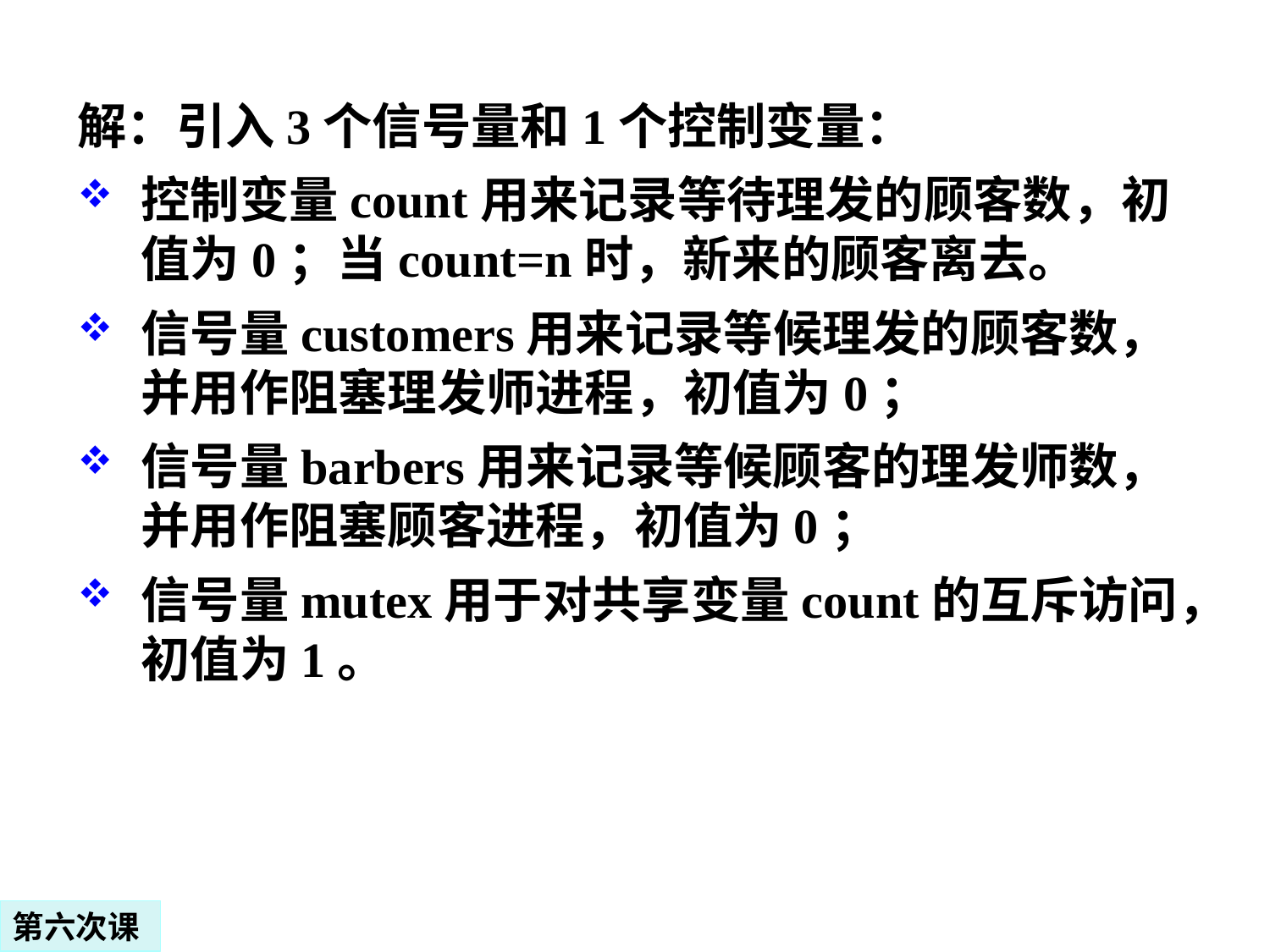

解：引入3个信号量和1个控制变量：
控制变量count用来记录等待理发的顾客数，初值为0；当count=n时，新来的顾客离去。
信号量customers用来记录等候理发的顾客数，并用作阻塞理发师进程，初值为0；
信号量barbers用来记录等候顾客的理发师数，并用作阻塞顾客进程，初值为0；
信号量mutex用于对共享变量count的互斥访问，初值为1。
123
第六次课